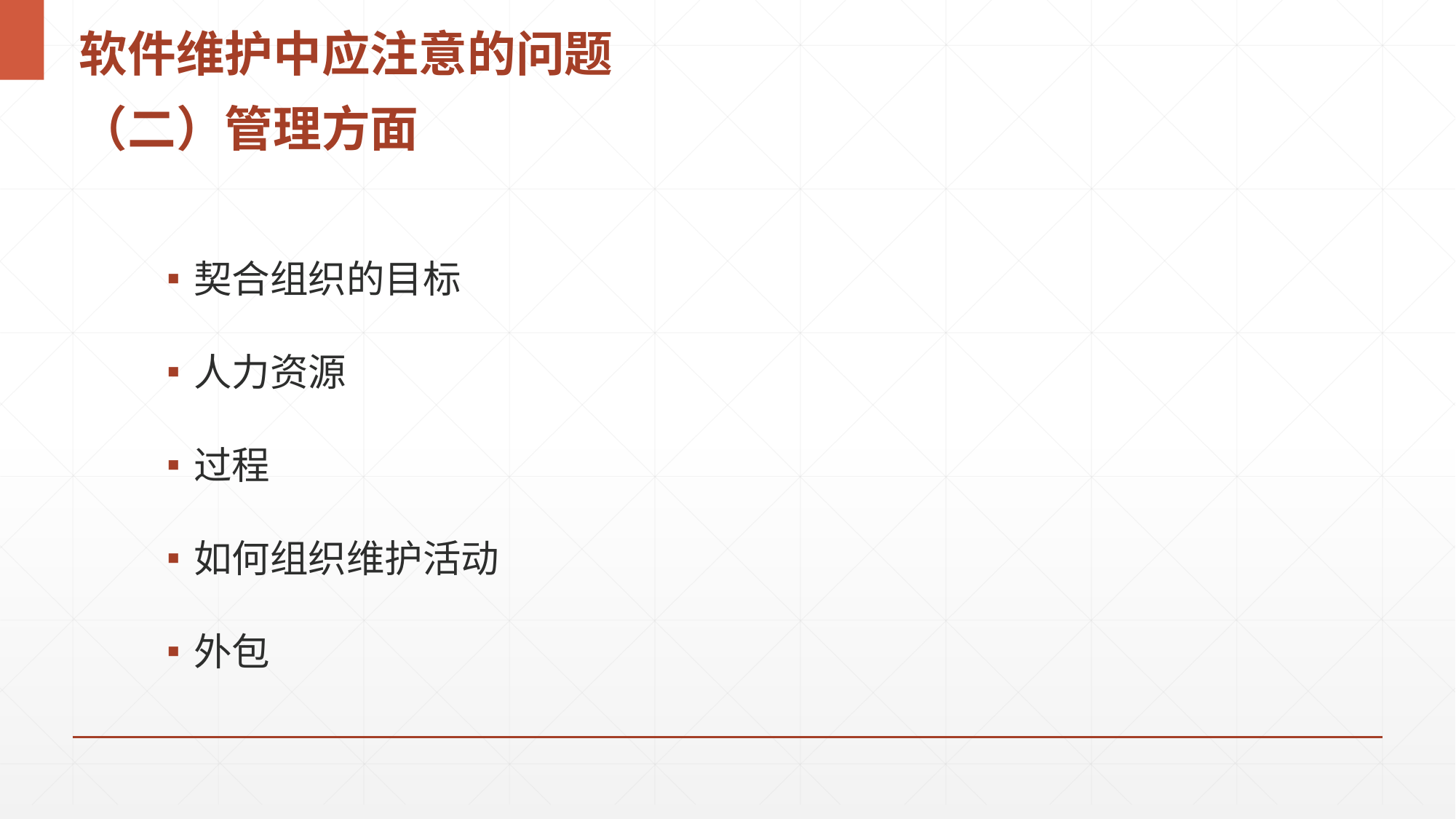

# 软件维护中应注意的问题 （二）管理方面
契合组织的目标
人力资源
过程
如何组织维护活动
外包